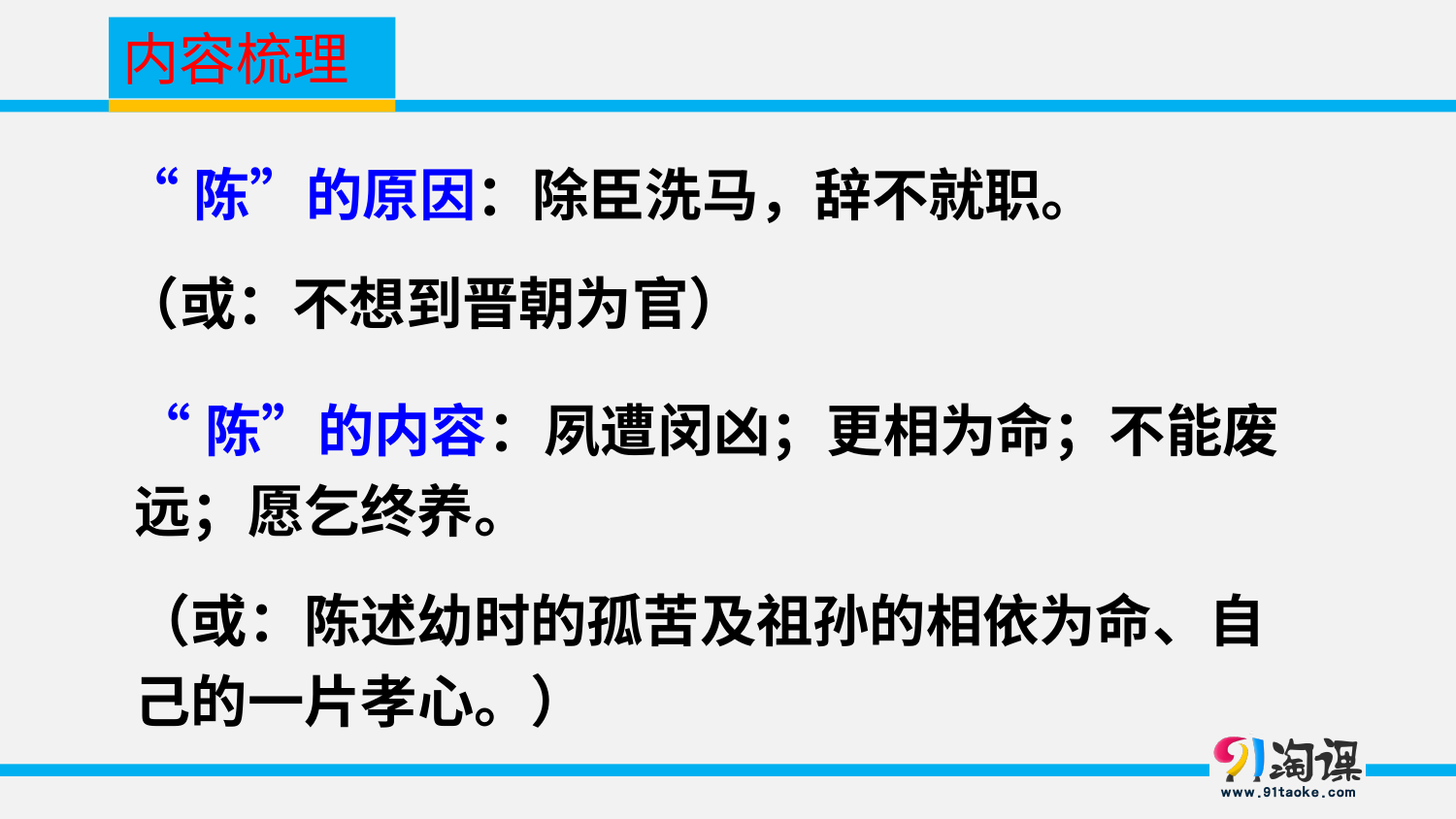

内容梳理
“陈”的原因：除臣洗马，辞不就职。
（或：不想到晋朝为官）
“陈”的内容：夙遭闵凶；更相为命；不能废远；愿乞终养。
（或：陈述幼时的孤苦及祖孙的相依为命、自己的一片孝心。）